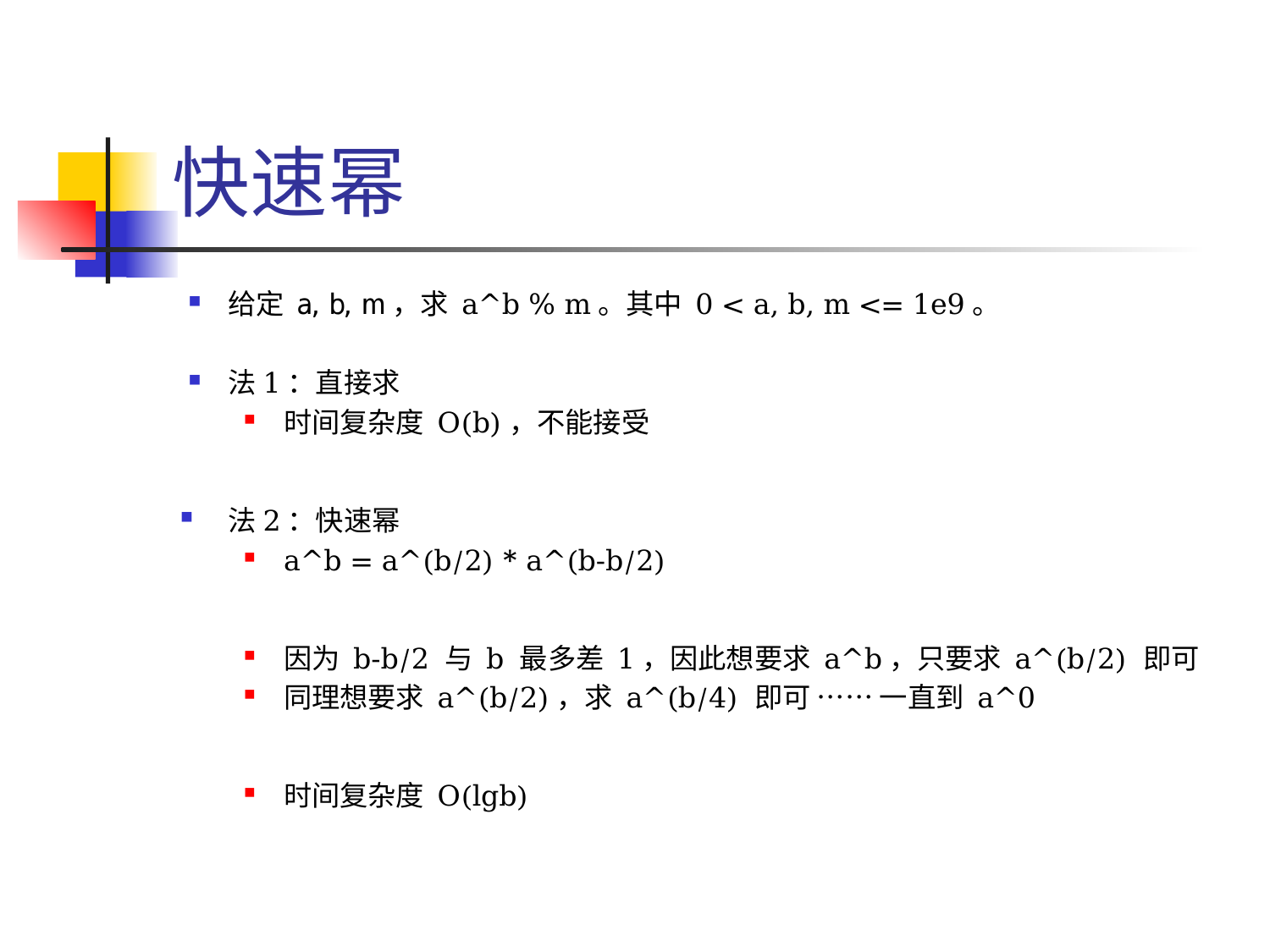

# 快速幂
给定 a, b, m，求 a^b % m。其中 0 < a, b, m <= 1e9。

法1：直接求
时间复杂度 O(b)，不能接受

法2：快速幂
a^b = a^(b/2) * a^(b-b/2)

因为 b-b/2 与 b 最多差 1，因此想要求 a^b，只要求 a^(b/2) 即可
同理想要求 a^(b/2)，求 a^(b/4) 即可 …… 一直到 a^0

时间复杂度 O(lgb)